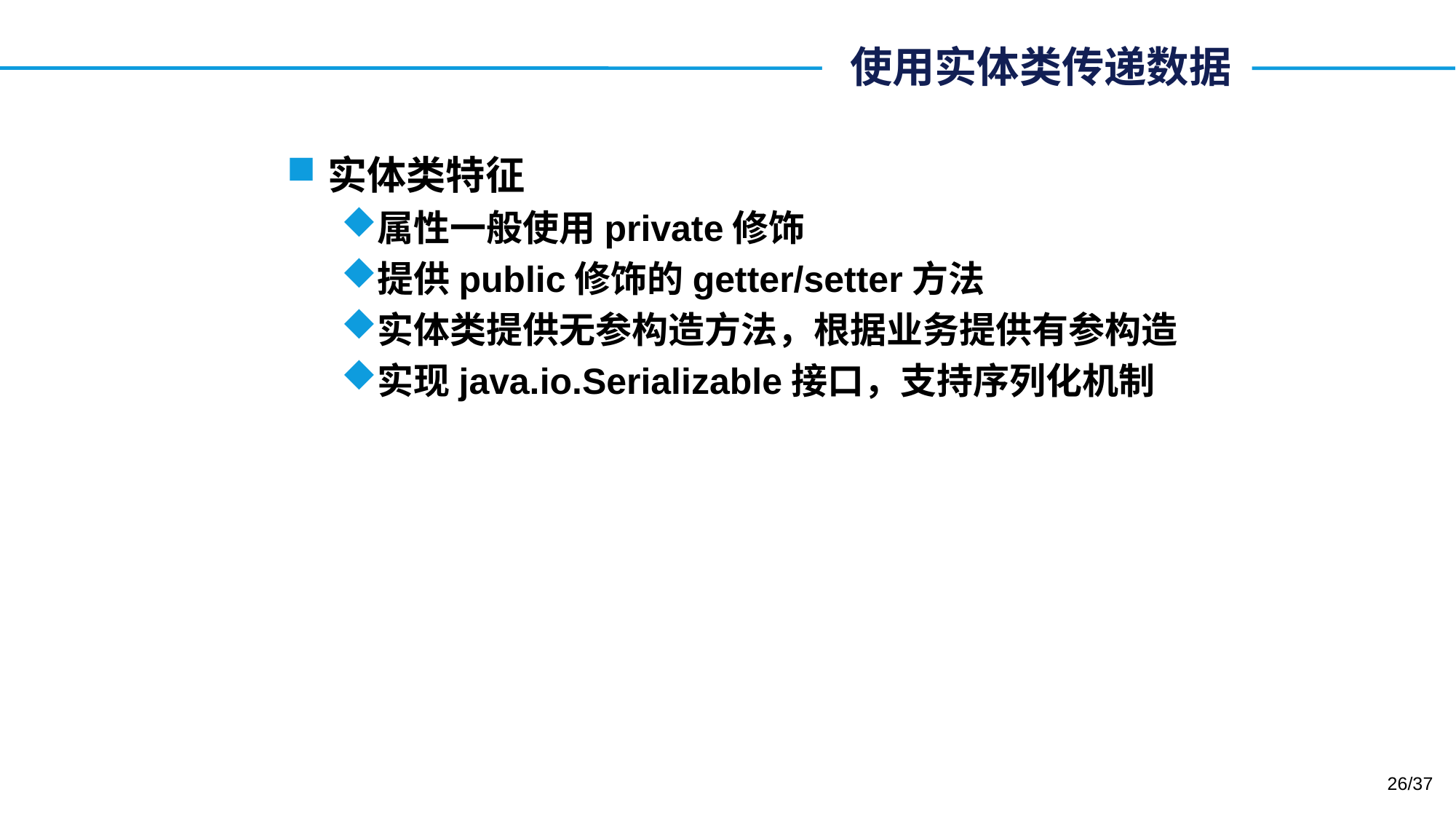

# 使用实体类传递数据
实体类特征
属性一般使用private修饰
提供public修饰的getter/setter方法
实体类提供无参构造方法，根据业务提供有参构造
实现java.io.Serializable接口，支持序列化机制
26/37